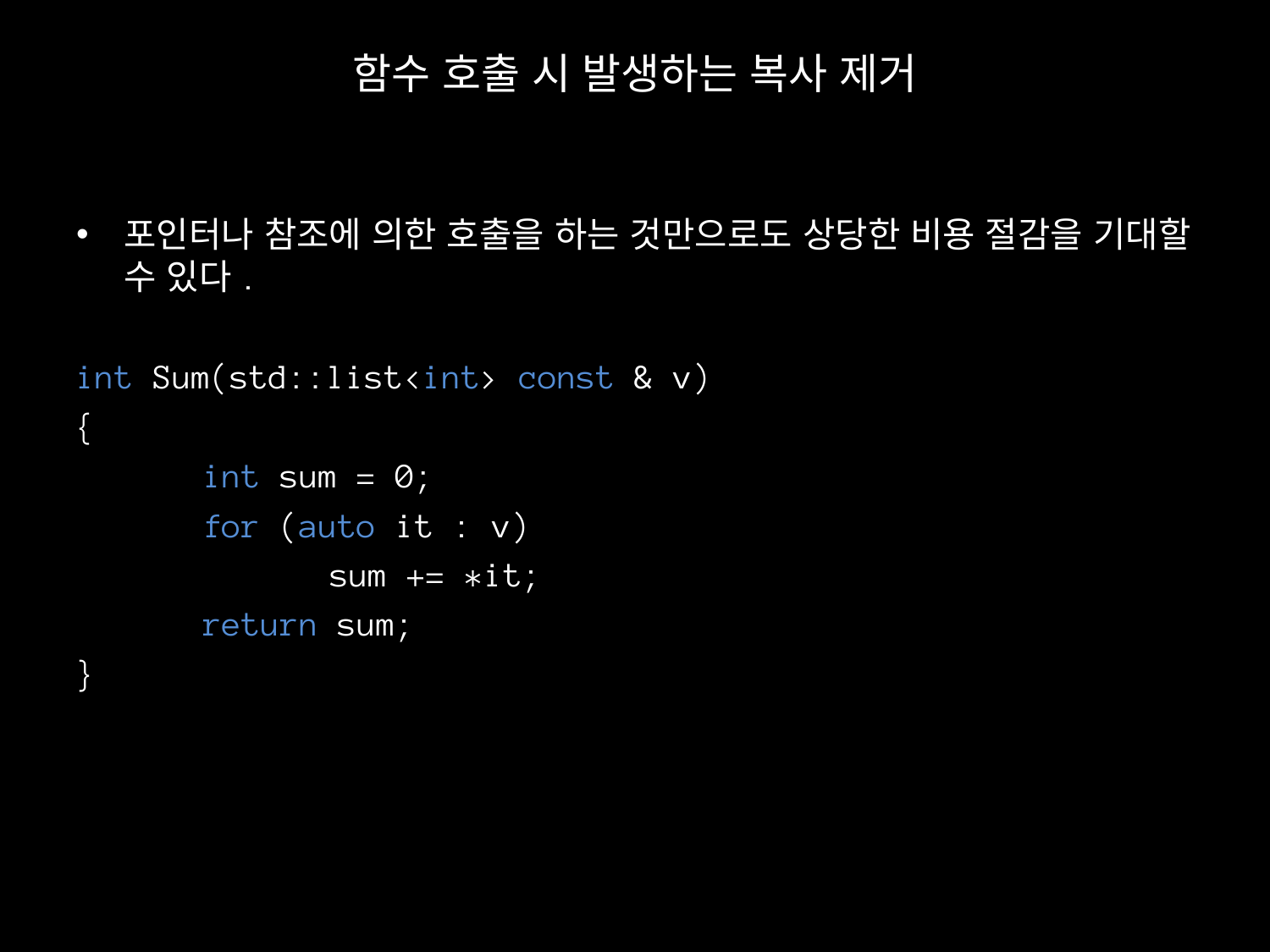

# 함수 호출 시 발생하는 복사 제거
포인터나 참조에 의한 호출을 하는 것만으로도 상당한 비용 절감을 기대할 수 있다.

int Sum(std::list<int> const & v)
{
	int sum = 0;
	for (auto it : v)
		sum += *it;
	return sum;
}